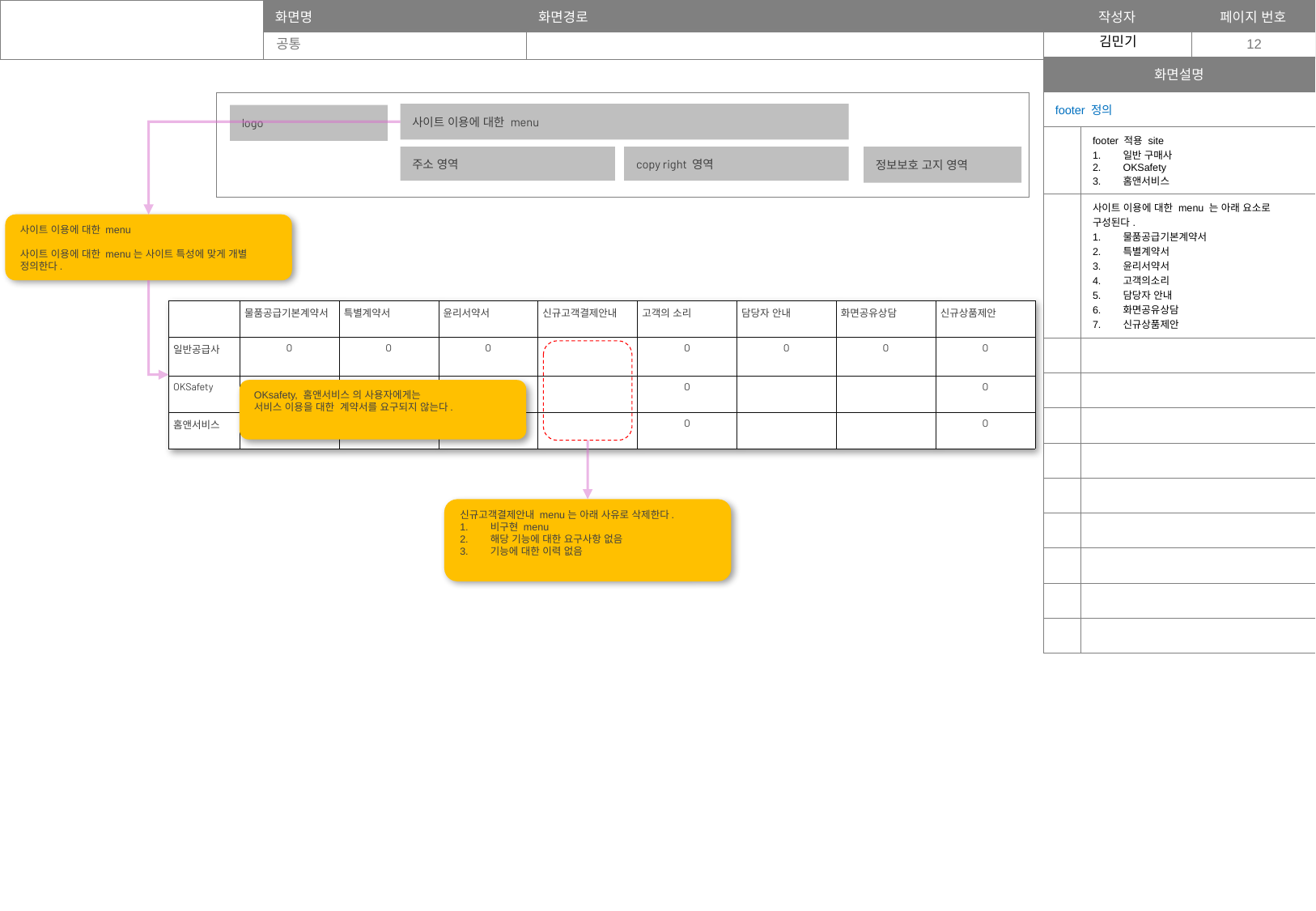

공통

12
| 화면설명 |  |
| --- | --- |
| footer 정의 |  |
|  | footer 적용 site 일반 구매사 OKSafety 홈앤서비스 |
|  | 사이트 이용에 대한 menu 는 아래 요소로 구성된다. 물품공급기본계약서 특별계약서 윤리서약서 고객의소리 담당자 안내 화면공유상담 신규상품제안 |
|  |  |
|  |  |
|  |  |
|  |  |
|  |  |
|  |  |
|  |  |
|  |  |
|  |  |

사이트 이용에 대한 menu
logo
주소 영역
copy right 영역
정보보호 고지 영역
사이트 이용에 대한 menu

사이트 이용에 대한 menu는 사이트 특성에 맞게 개별 정의한다.
|  | 물품공급기본계약서 | 특별계약서 | 윤리서약서 | 신규고객결제안내 | 고객의 소리 | 담당자 안내 | 화면공유상담 | 신규상품제안 |
| --- | --- | --- | --- | --- | --- | --- | --- | --- |
| 일반공급사 | O | O | O |  | O | O | O | O |
| OKSafety |  |  |  |  | O |  |  | O |
| 홈앤서비스 |  |  |  |  | O |  |  | O |

OKsafety, 홈앤서비스 의 사용자에게는
서비스 이용을 대한  계약서를 요구되지 않는다.
신규고객결제안내 menu는 아래 사유로 삭제한다.
비구현 menu
해당 기능에 대한 요구사항 없음
기능에 대한 이력 없음